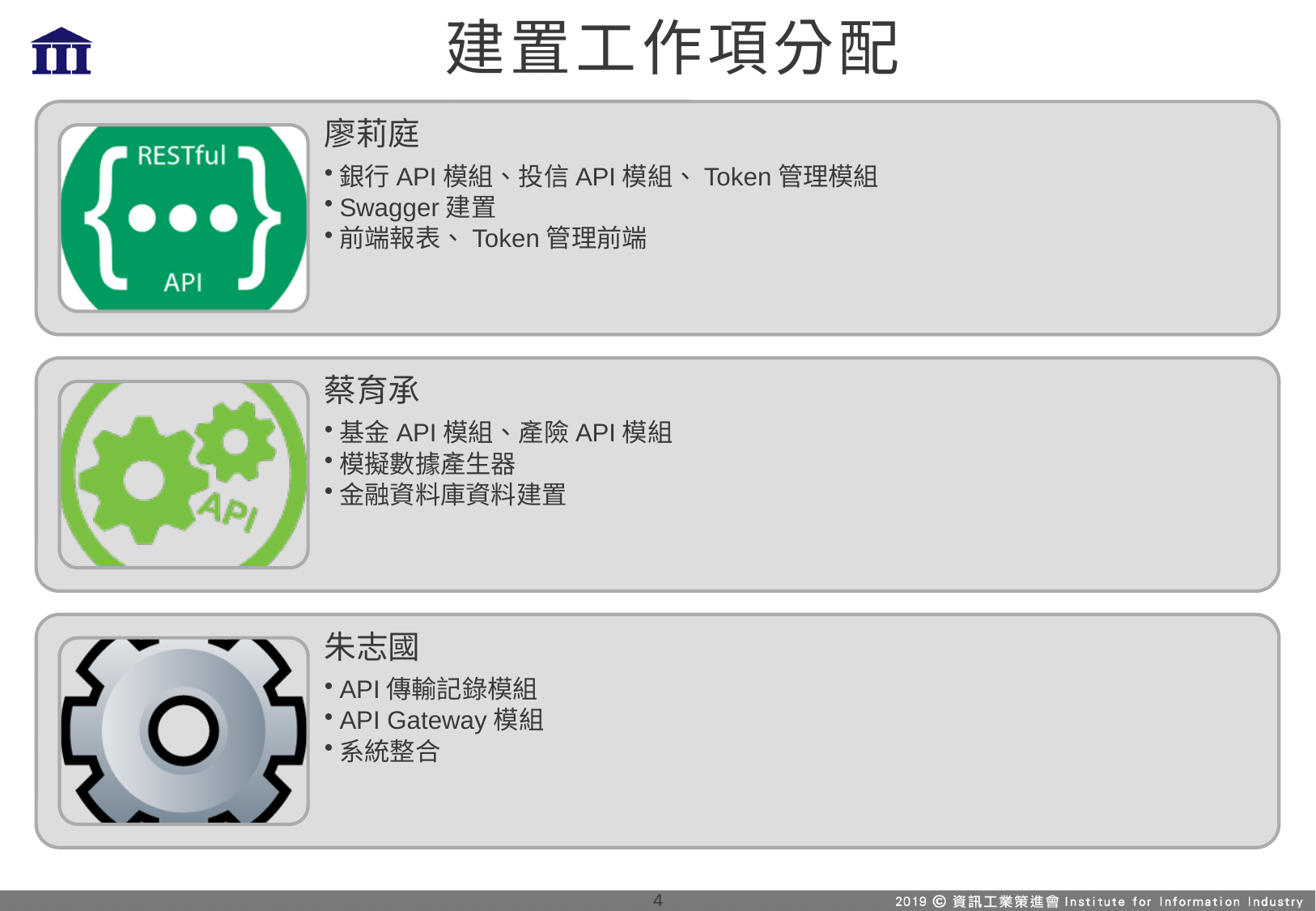

# 建置工作項分配
廖莉庭
銀行API模組、投信API模組、Token管理模組
Swagger建置
前端報表、Token管理前端
蔡育承
基金API模組、產險API模組
模擬數據產生器
金融資料庫資料建置
朱志國
API傳輸記錄模組
API Gateway模組
系統整合
4